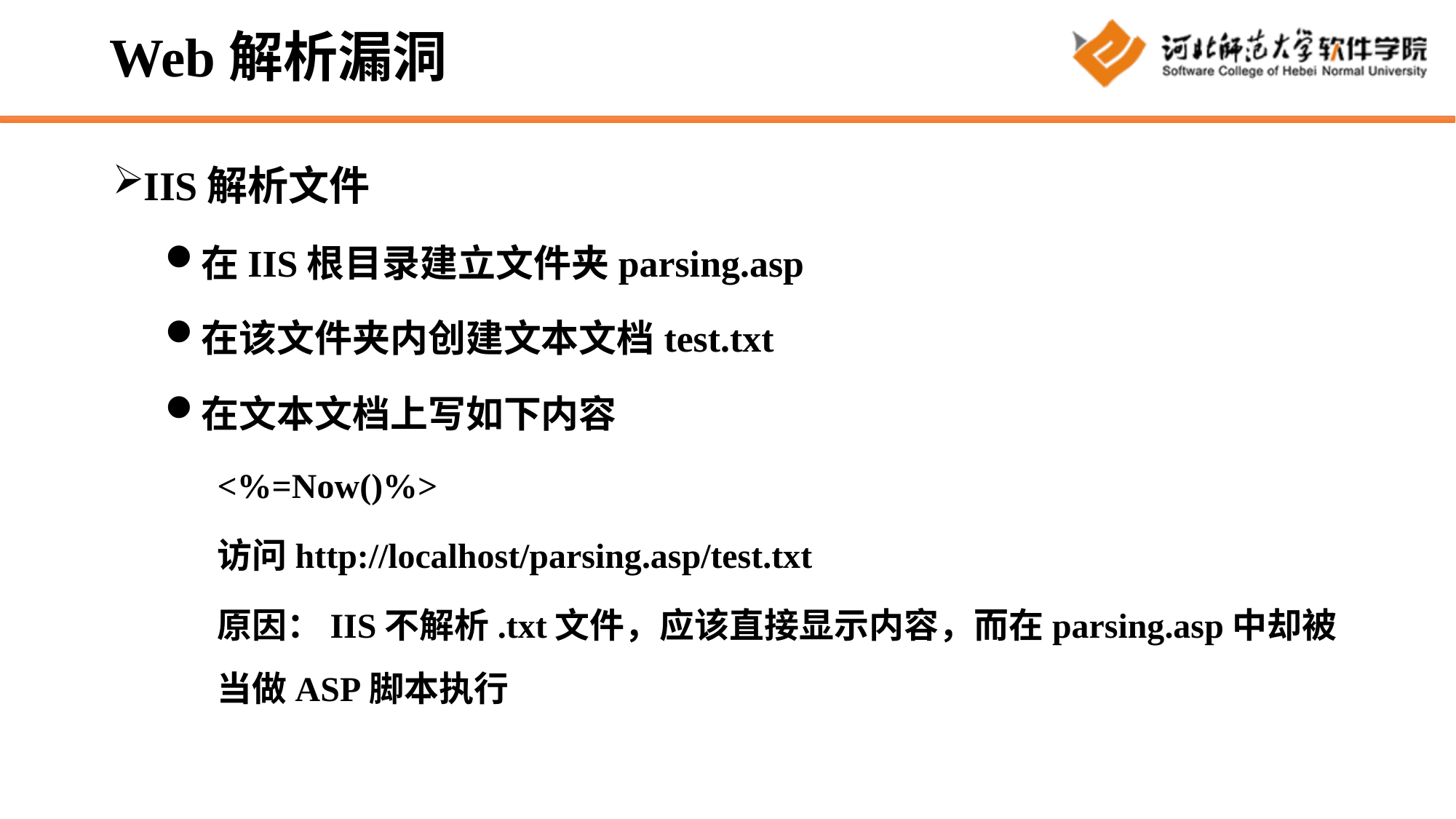

# Web解析漏洞
IIS解析文件
在IIS根目录建立文件夹parsing.asp
在该文件夹内创建文本文档test.txt
在文本文档上写如下内容
<%=Now()%>
访问http://localhost/parsing.asp/test.txt
原因：IIS不解析.txt文件，应该直接显示内容，而在parsing.asp中却被当做ASP脚本执行